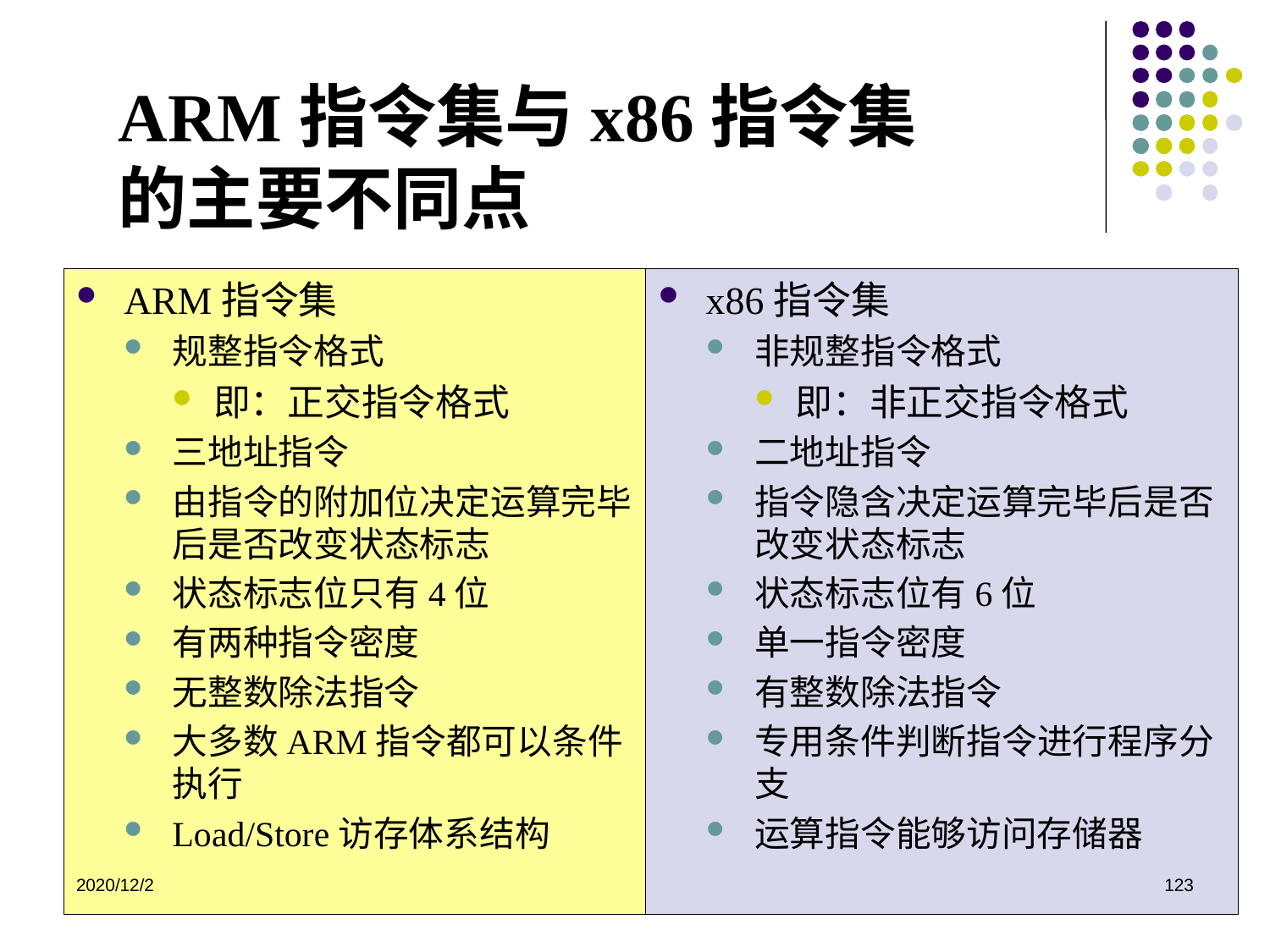

# ARM指令集与x86指令集 的主要不同点
ARM指令集
规整指令格式
即：正交指令格式
三地址指令
由指令的附加位决定运算完毕后是否改变状态标志
状态标志位只有4位
有两种指令密度
无整数除法指令
大多数ARM指令都可以条件执行
Load/Store访存体系结构
x86指令集
非规整指令格式
即：非正交指令格式
二地址指令
指令隐含决定运算完毕后是否改变状态标志
状态标志位有6位
单一指令密度
有整数除法指令
专用条件判断指令进行程序分支
运算指令能够访问存储器
2020/12/2
123